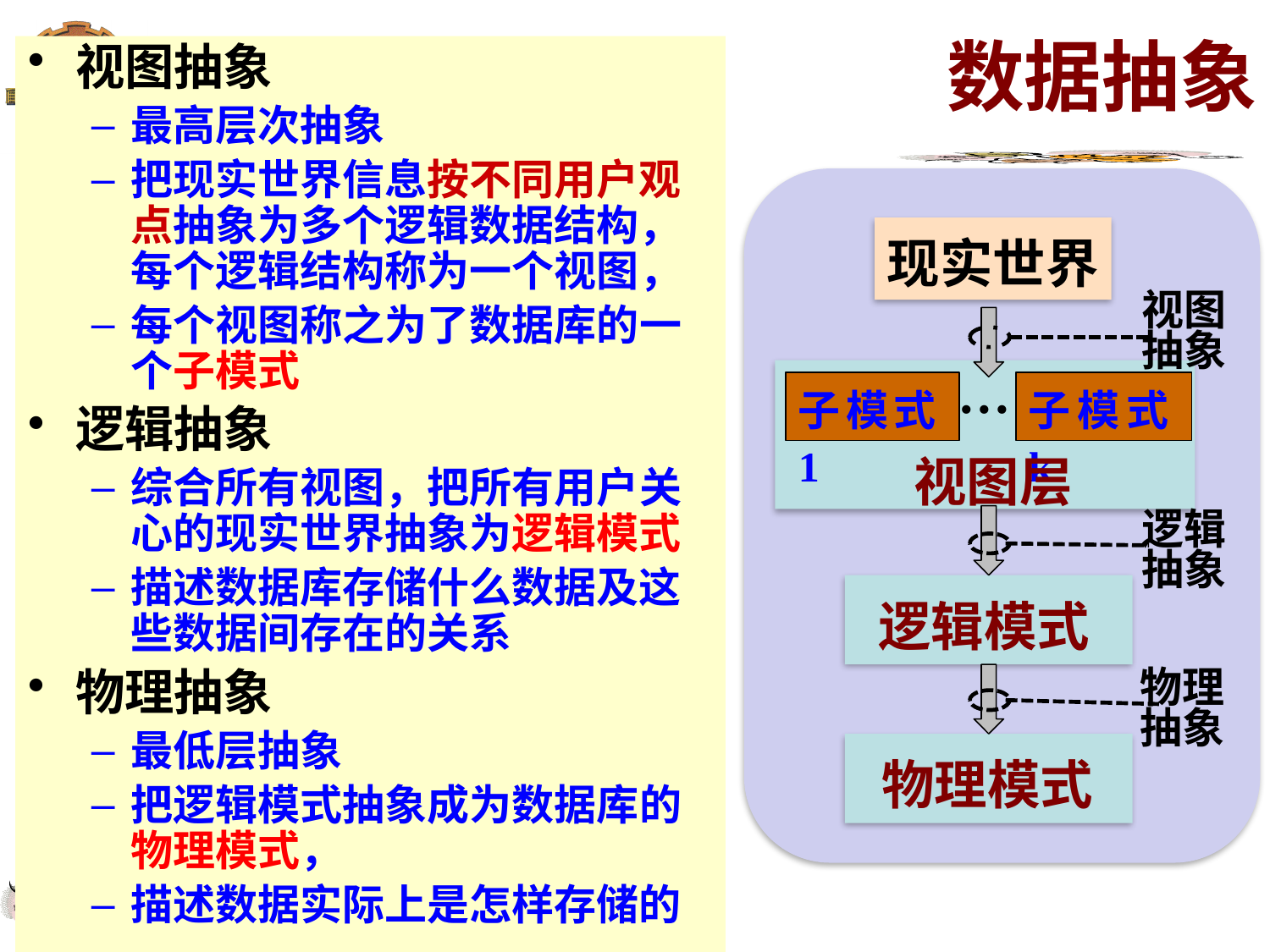

数据抽象
视图抽象
最高层次抽象
把现实世界信息按不同用户观点抽象为多个逻辑数据结构，每个逻辑结构称为一个视图，
每个视图称之为了数据库的一个子模式
逻辑抽象
综合所有视图，把所有用户关心的现实世界抽象为逻辑模式
描述数据库存储什么数据及这些数据间存在的关系
物理抽象
最低层抽象
把逻辑模式抽象成为数据库的物理模式，
描述数据实际上是怎样存储的

现实世界
视图
抽象

…

子模式1
子模式k
视图层

逻辑
抽象

逻辑模式

物理
抽象

物理模式